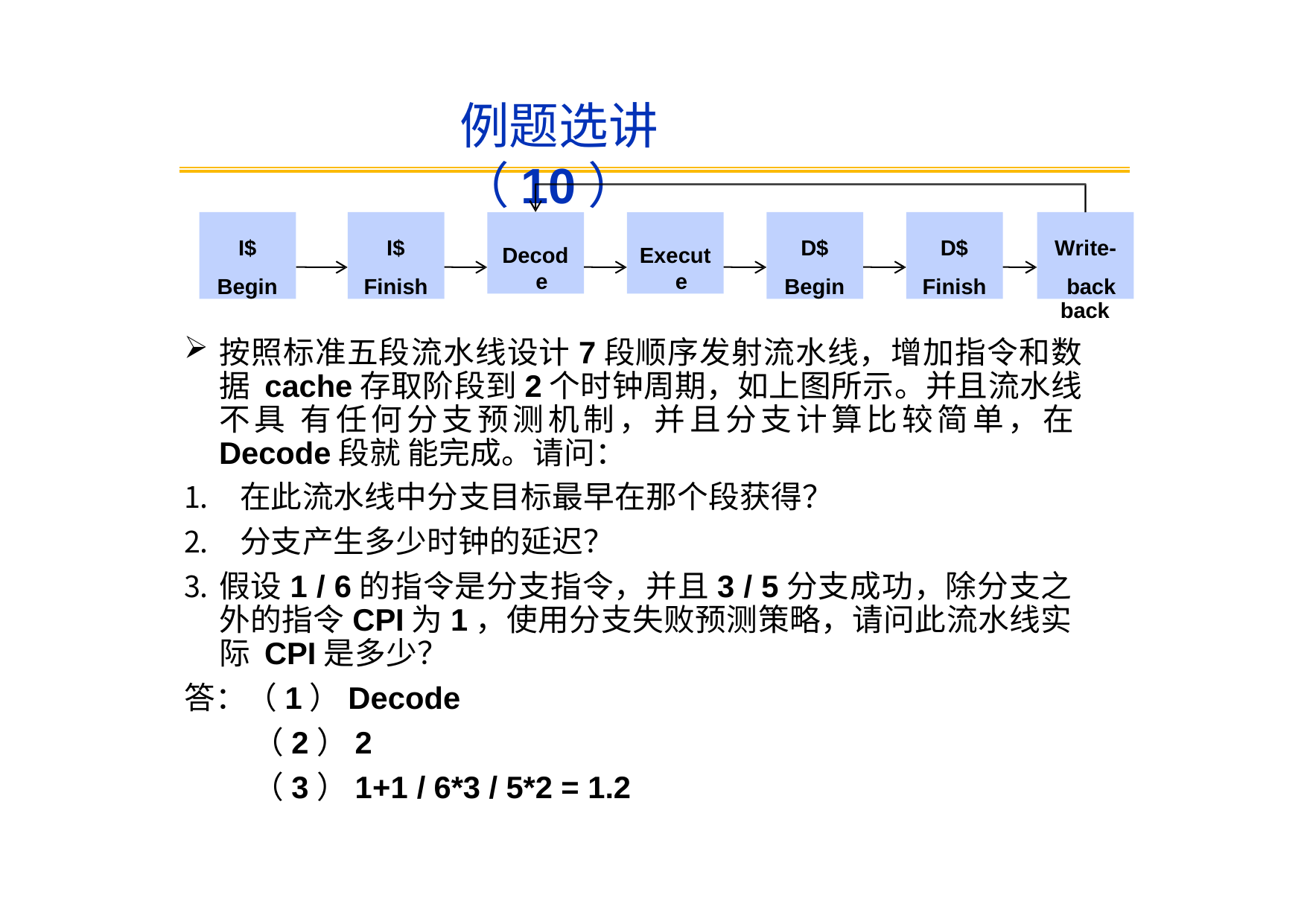

# 例题选讲（10）

I$  Begin
I$  Finish

Decod  e

Execut  e
D$  Begin
D$  Finish
Write-  back
I$
Begin
I$
Finish
D$
Begin
D$
Finish
Write-
back
Decod
e
Execut
e

按照标准五段流水线设计7段顺序发射流水线，增加指令和数据 cache存取阶段到2个时钟周期，如上图所示。并且流水线不具 有任何分支预测机制，并且分支计算比较简单，在Decode段就 能完成。请问：
在此流水线中分支目标最早在那个段获得？
分支产生多少时钟的延迟？
假设1 / 6的指令是分支指令，并且3 / 5分支成功，除分支之 外的指令CPI为1，使用分支失败预测策略，请问此流水线实际 CPI是多少？
答：（1）Decode
（2）2
（3）1+1 / 6*3 / 5*2 = 1.2